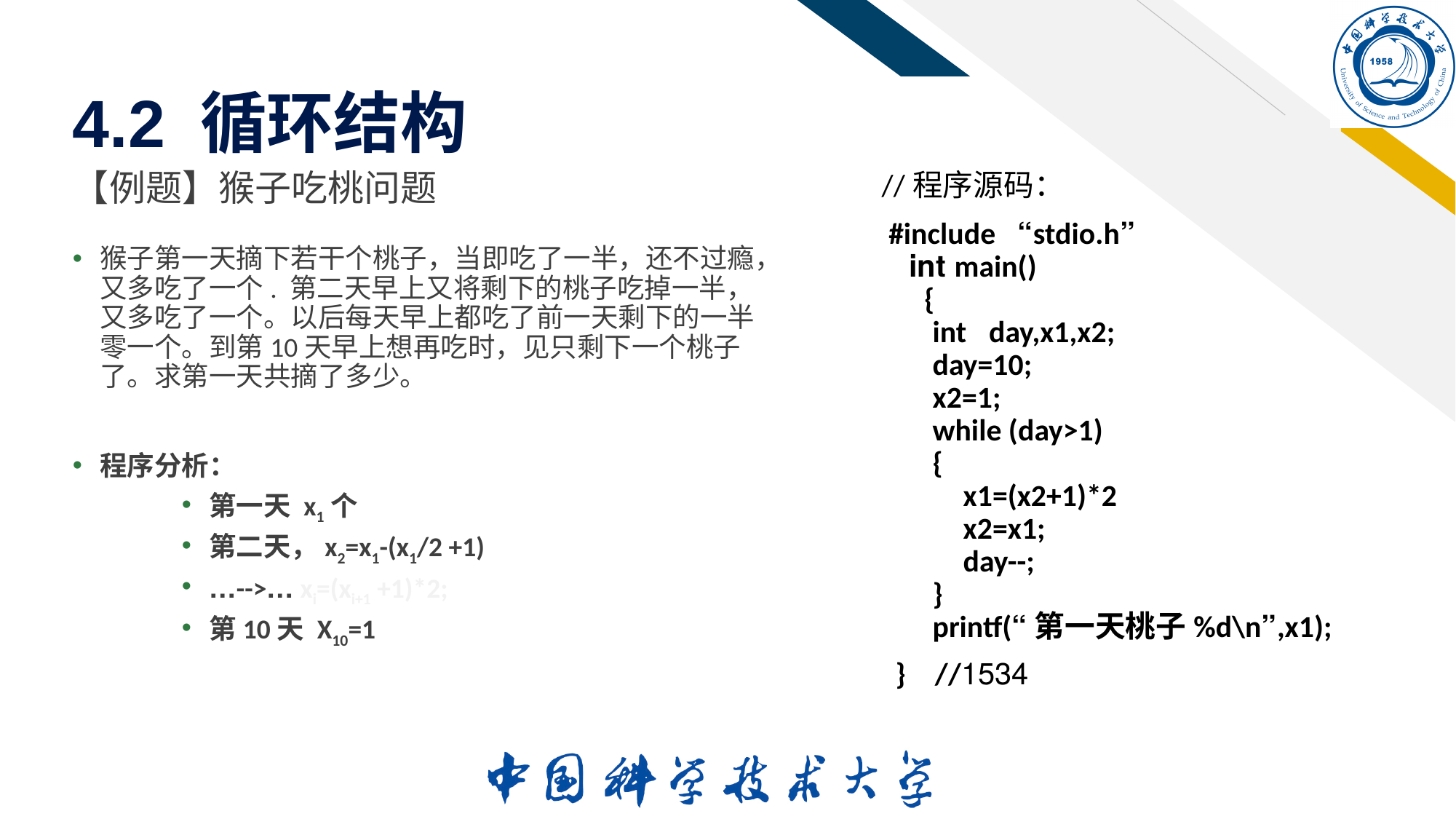

4.2 循环结构
【例题】猴子吃桃问题
//程序源码：
 #include   “stdio.h”
int main()  
  {  
   int   day,x1,x2;  
   day=10;  
   x2=1;  
   while (day>1)  
   {  
       x1=(x2+1)*2 
       x2=x1;  
       day--;  
   }  
   printf(“第一天桃子%d\n”,x1);
  }    //1534

猴子第一天摘下若干个桃子，当即吃了一半，还不过瘾，又多吃了一个. 第二天早上又将剩下的桃子吃掉一半，又多吃了一个。以后每天早上都吃了前一天剩下的一半零一个。到第10天早上想再吃时，见只剩下一个桃子了。求第一天共摘了多少。

程序分析：
第一天 x1个
第二天，x2=x1-(x1/2 +1)
…-->… xi=(xi+1 +1)*2;
第10天 X10=1